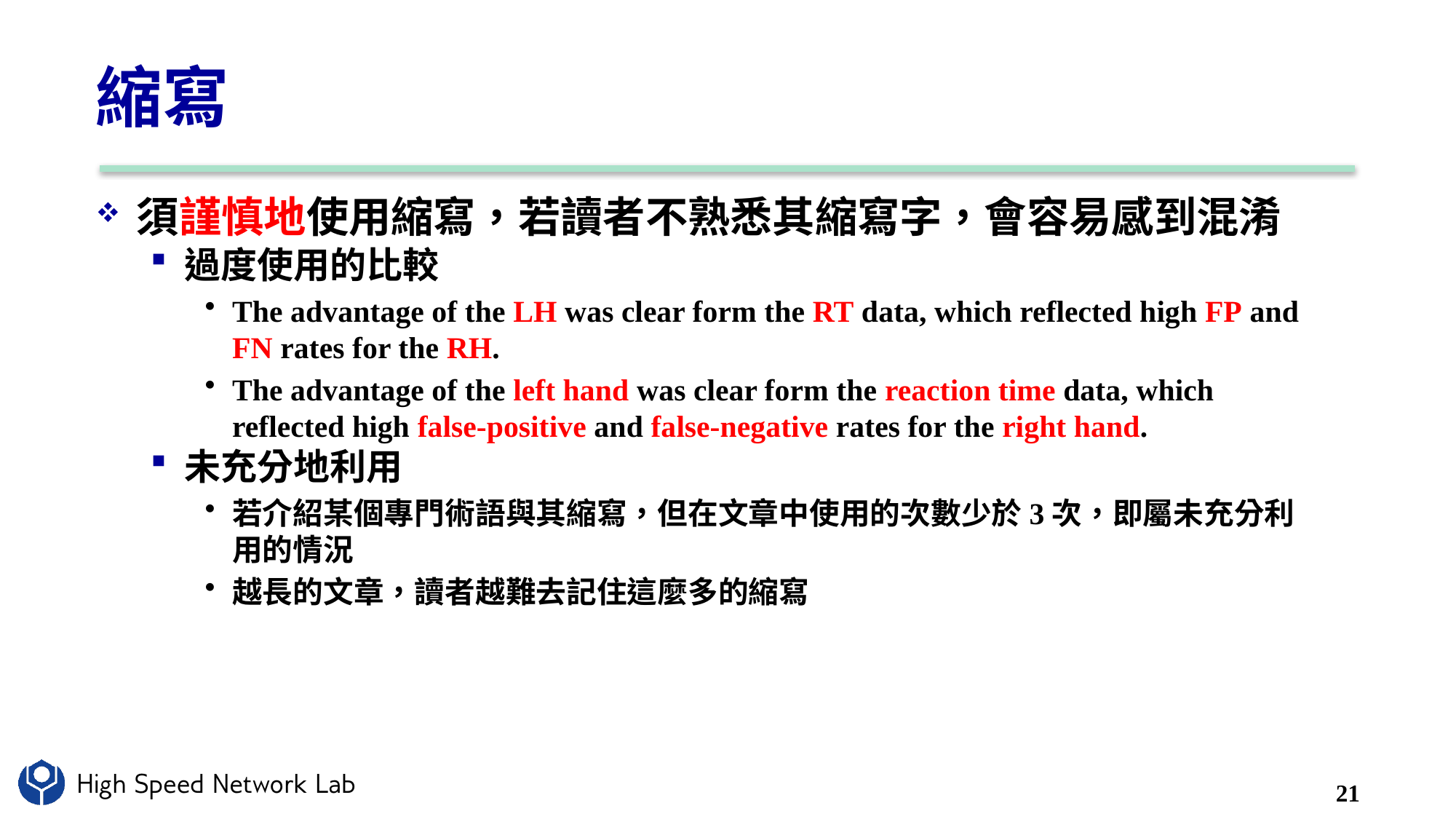

# 縮寫
須謹慎地使用縮寫，若讀者不熟悉其縮寫字，會容易感到混淆
過度使用的比較
The advantage of the LH was clear form the RT data, which reflected high FP and FN rates for the RH.
The advantage of the left hand was clear form the reaction time data, which reflected high false-positive and false-negative rates for the right hand.
未充分地利用
若介紹某個專門術語與其縮寫，但在文章中使用的次數少於3次，即屬未充分利用的情況
越長的文章，讀者越難去記住這麼多的縮寫

21